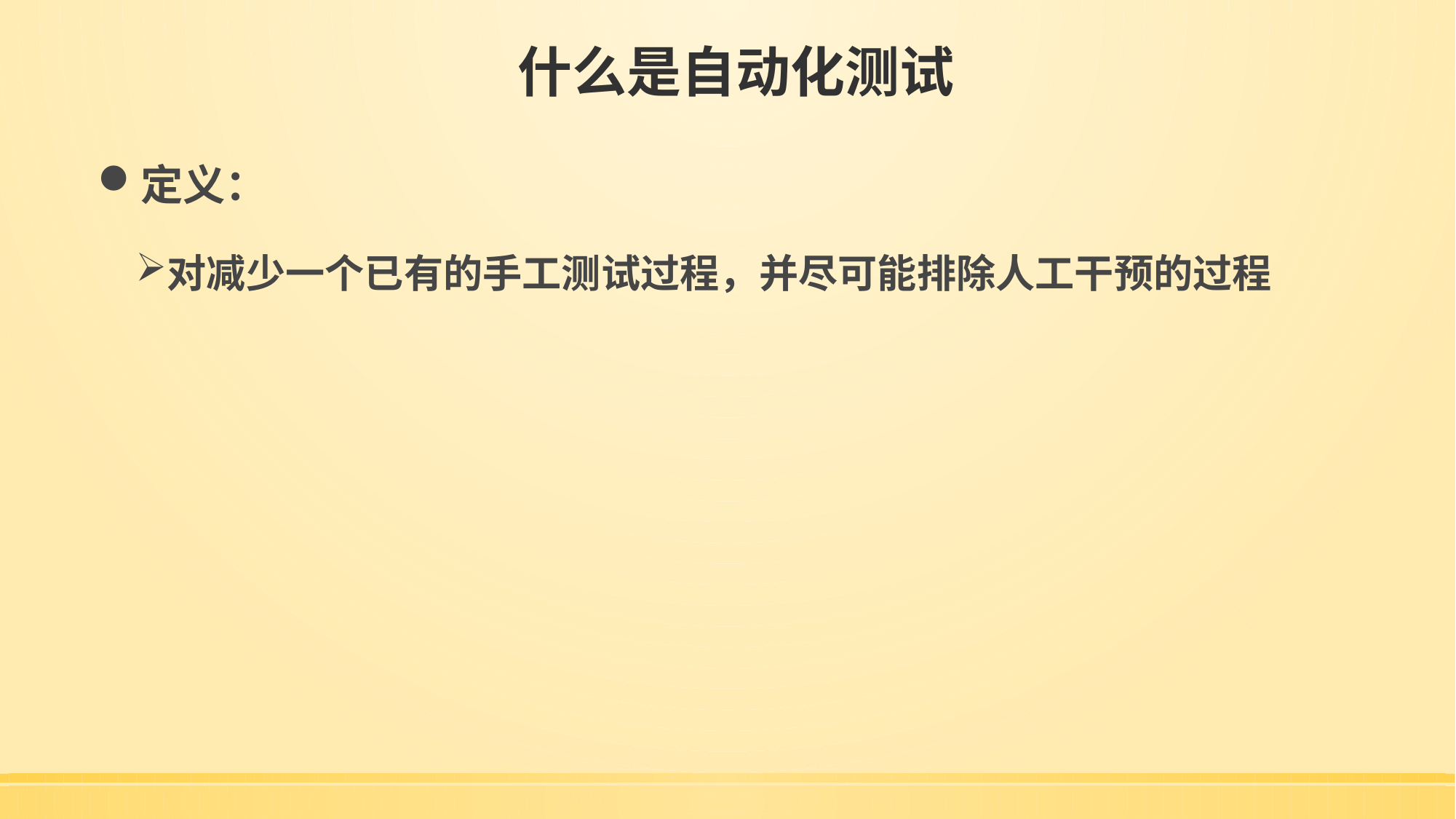

# 什么是自动化测试
定义：
对减少一个已有的手工测试过程，并尽可能排除人工干预的过程